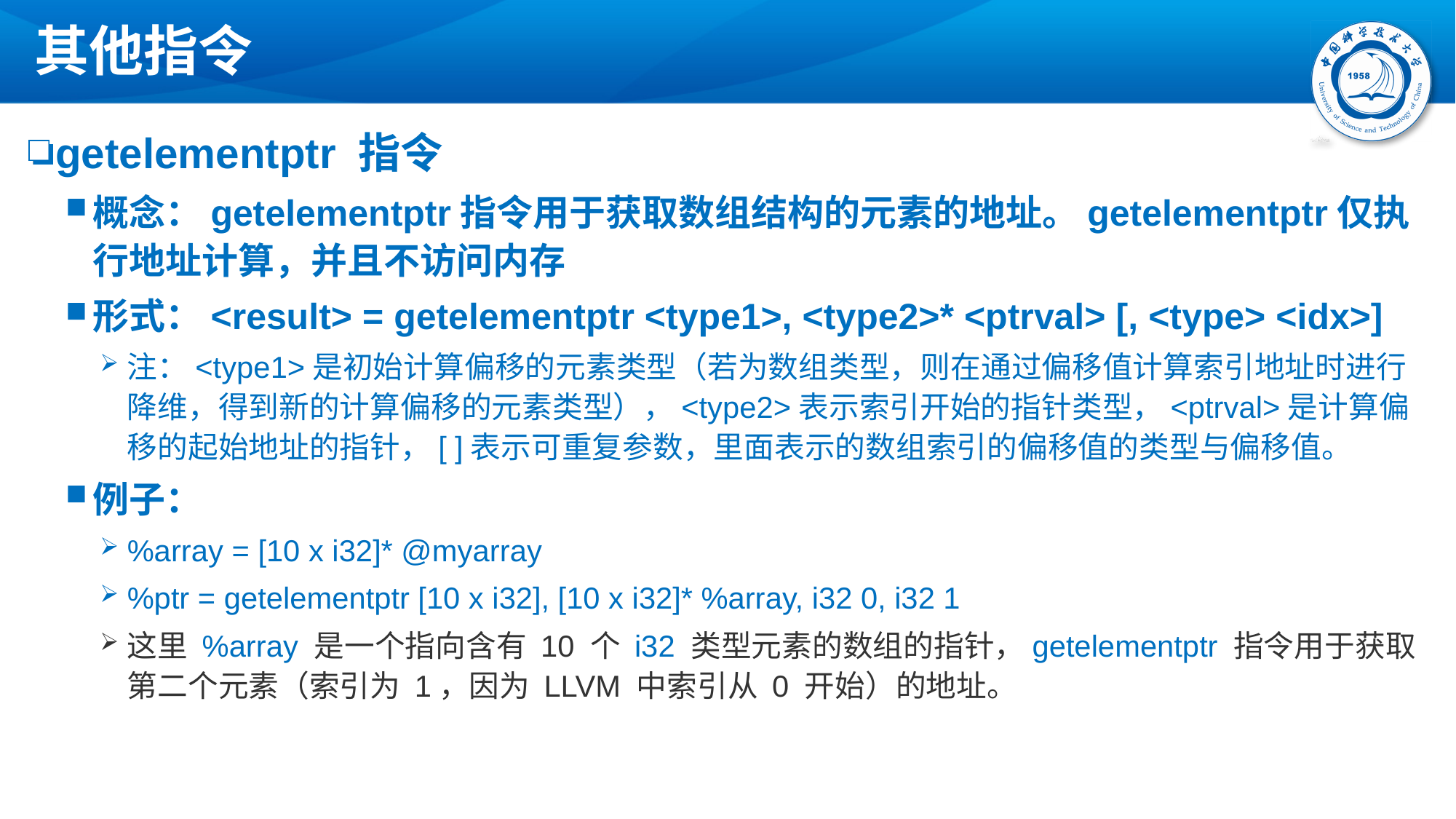

# 其他指令
getelementptr 指令
概念：getelementptr指令用于获取数组结构的元素的地址。getelementptr仅执行地址计算，并且不访问内存
形式：<result> = getelementptr <type1>, <type2>* <ptrval> [, <type> <idx>]
注：<type1>是初始计算偏移的元素类型（若为数组类型，则在通过偏移值计算索引地址时进行降维，得到新的计算偏移的元素类型），<type2>表示索引开始的指针类型，<ptrval>是计算偏移的起始地址的指针，[ ]表示可重复参数，里面表示的数组索引的偏移值的类型与偏移值。
例子：
%array = [10 x i32]* @myarray
%ptr = getelementptr [10 x i32], [10 x i32]* %array, i32 0, i32 1
这里 %array 是一个指向含有 10 个 i32 类型元素的数组的指针，getelementptr 指令用于获取第二个元素（索引为 1，因为 LLVM 中索引从 0 开始）的地址。